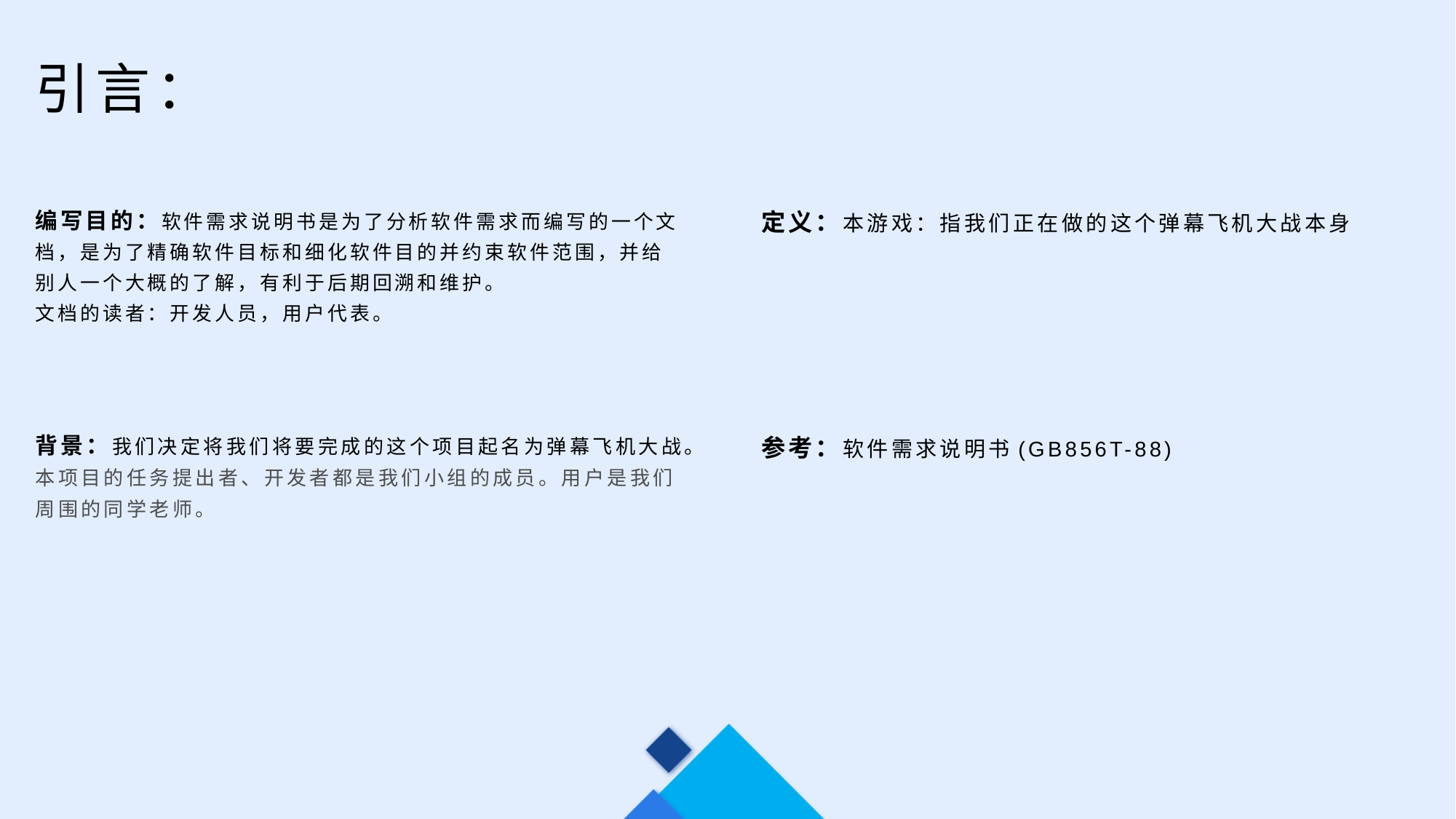

引言：
编写目的：软件需求说明书是为了分析软件需求而编写的一个文档，是为了精确软件目标和细化软件目的并约束软件范围，并给别人一个大概的了解，有利于后期回溯和维护。
文档的读者：开发人员，用户代表。
定义：本游戏：指我们正在做的这个弹幕飞机大战本身
背景：我们决定将我们将要完成的这个项目起名为弹幕飞机大战。
本项目的任务提出者、开发者都是我们小组的成员。用户是我们周围的同学老师。
参考：软件需求说明书(GB856T-88)